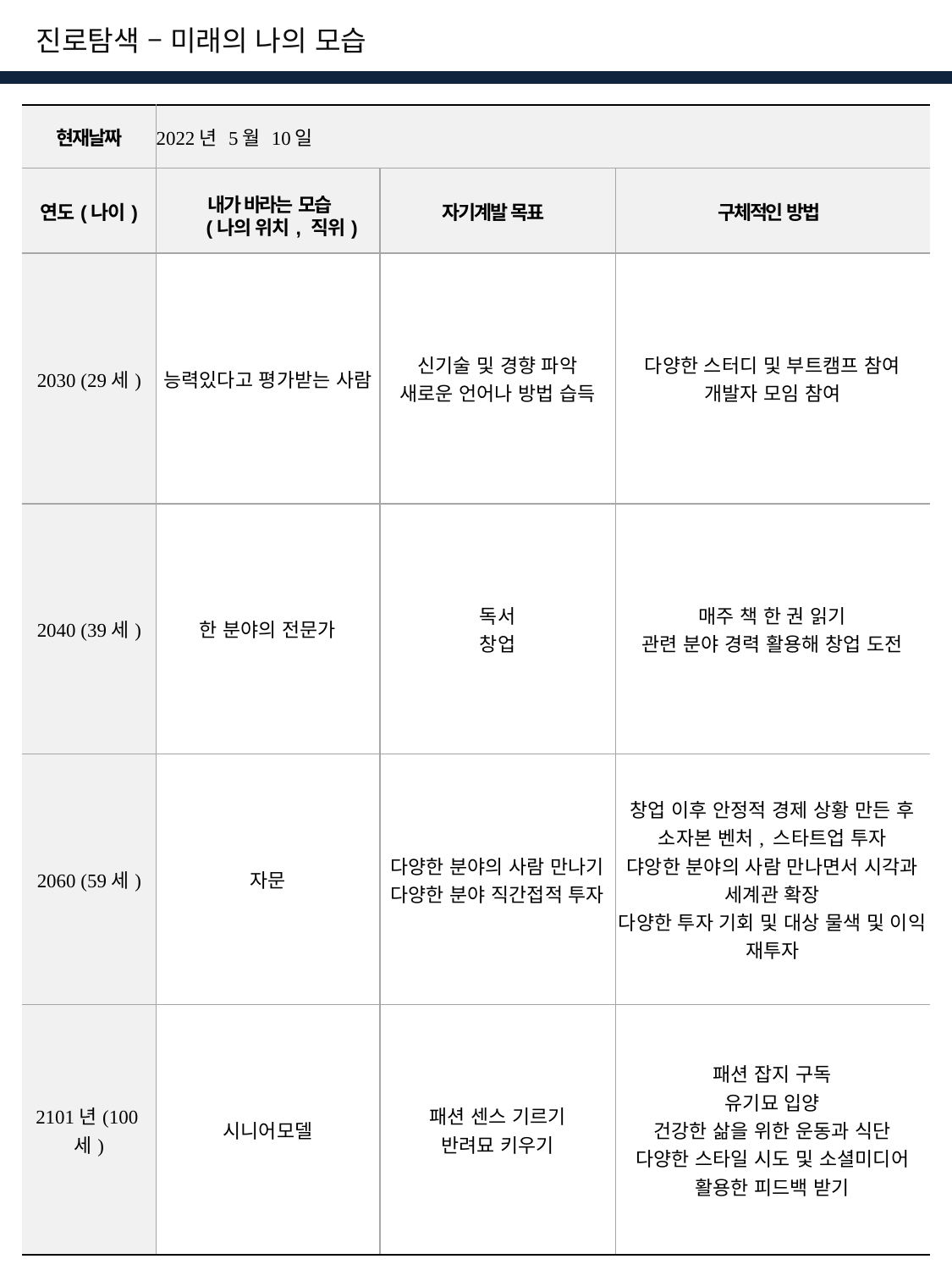

진로탐색 – 미래의 나의 모습
| 현재날짜 | 2022년 5월 10일 |  |  |
| --- | --- | --- | --- |
| 연도(나이) | 내가 바라는 모습 (나의 위치, 직위) | 자기계발 목표 | 구체적인 방법 |
| 2030 (29세) | 능력있다고 평가받는 사람 | 신기술 및 경향 파악 새로운 언어나 방법 습득 | 다양한 스터디 및 부트캠프 참여 개발자 모임 참여 |
| 2040 (39세) | 한 분야의 전문가 | 독서 창업 | 매주 책 한 권 읽기 관련 분야 경력 활용해 창업 도전 |
| 2060 (59세) | 자문 | 다양한 분야의 사람 만나기 다양한 분야 직간접적 투자 | 창업 이후 안정적 경제 상황 만든 후 소자본 벤처, 스타트업 투자 댜앙한 분야의 사람 만나면서 시각과 세계관 확장 다양한 투자 기회 및 대상 물색 및 이익 재투자 |
| 2101년(100세) | 시니어모델 | 패션 센스 기르기 반려묘 키우기 | 패션 잡지 구독 유기묘 입양 건강한 삶을 위한 운동과 식단 다양한 스타일 시도 및 소셜미디어 활용한 피드백 받기 |